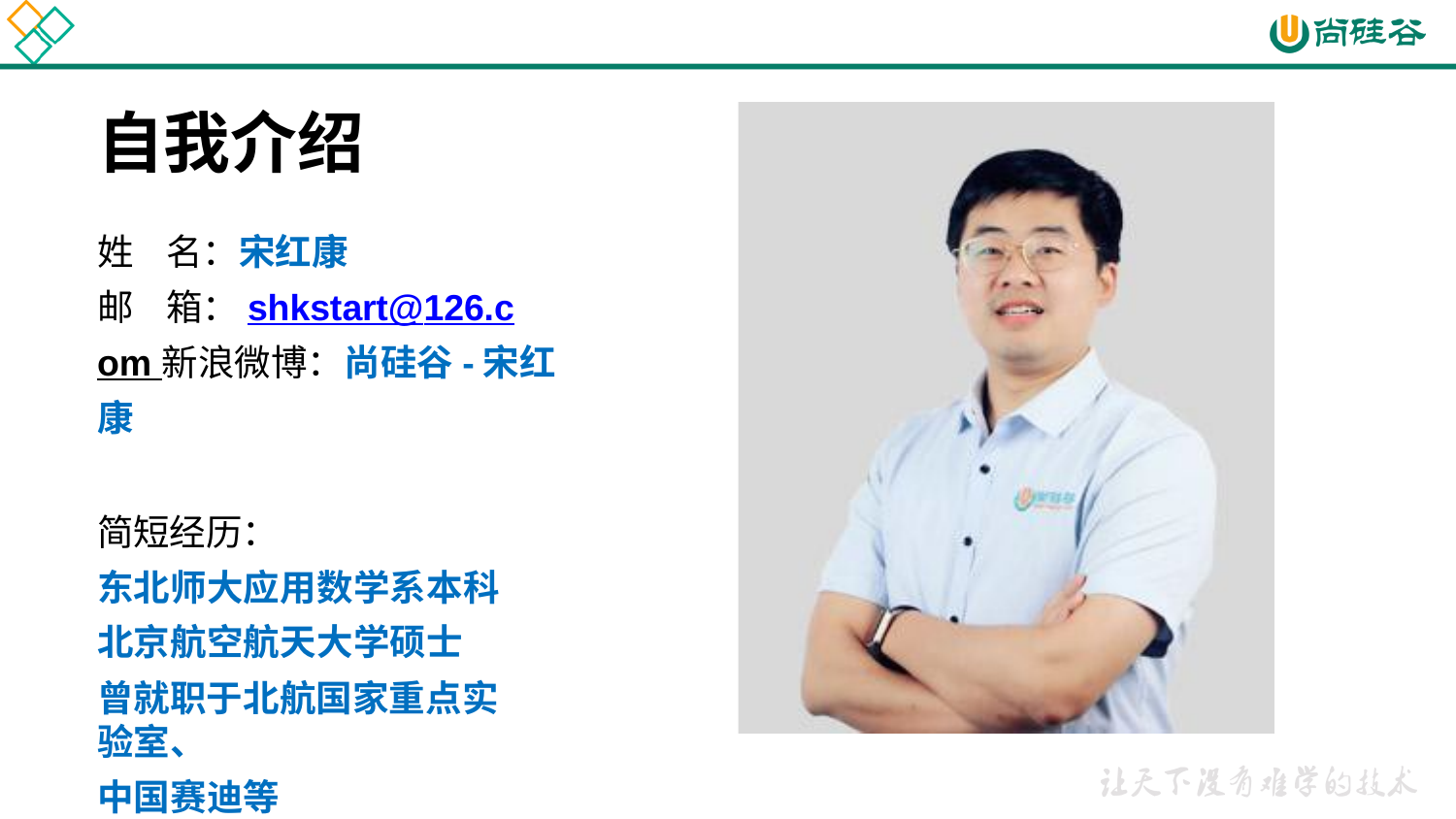

# 自我介绍

姓	名：宋红康
邮	箱：shkstart@126.com 新浪微博：尚硅谷-宋红康

简短经历：
东北师大应用数学系本科 北京航空航天大学硕士
曾就职于北航国家重点实验室、
中国赛迪等